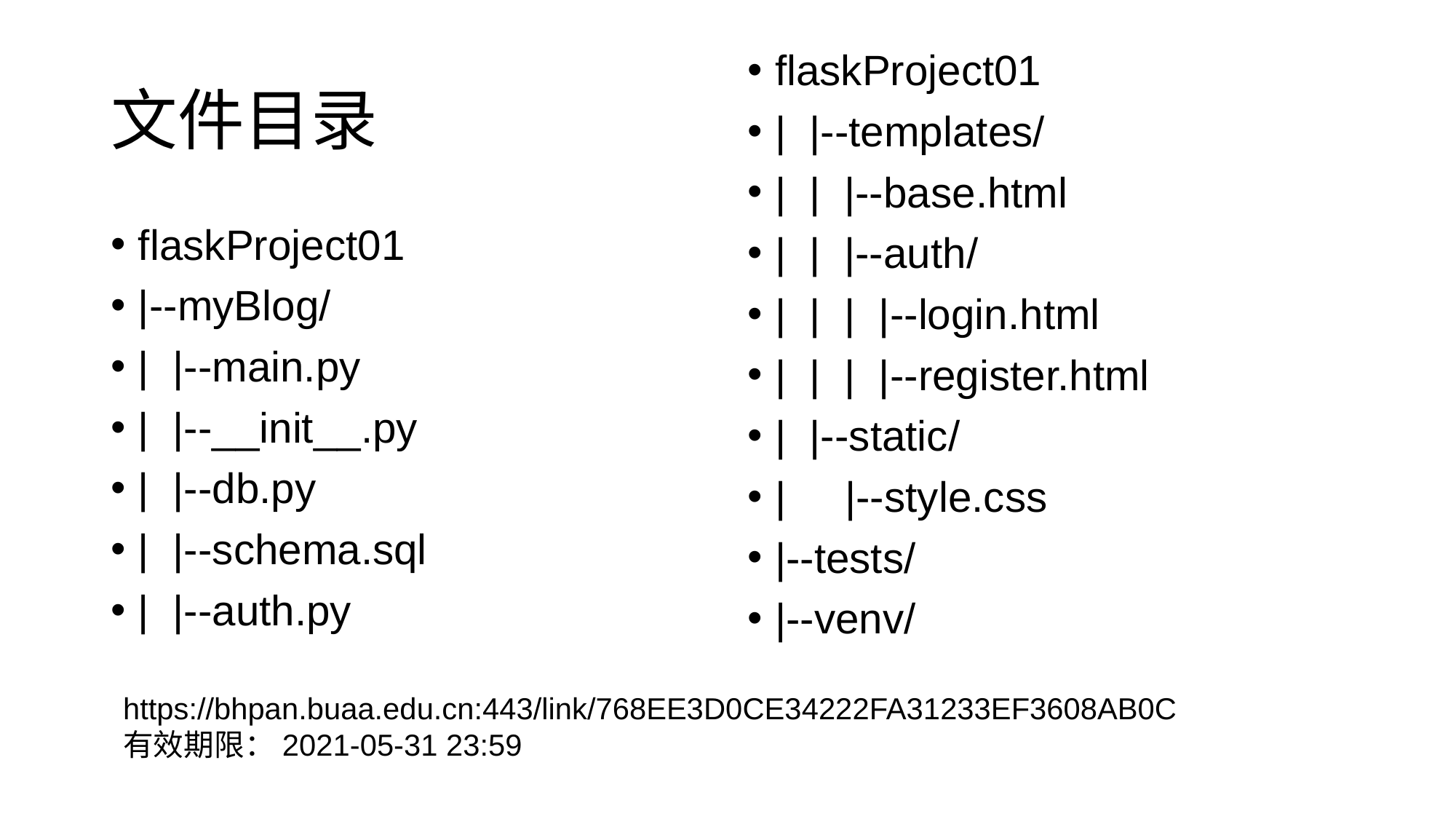

# 文件目录
flaskProject01
|  |--templates/
|  |  |--base.html
|  |  |--auth/
|  |  |  |--login.html
|  |  |  |--register.html
|  |--static/
|     |--style.css
|--tests/
|--venv/

flaskProject01
|--myBlog/
|  |--main.py
|  |--__init__.py
|  |--db.py
|  |--schema.sql
|  |--auth.py

https://bhpan.buaa.edu.cn:443/link/768EE3D0CE34222FA31233EF3608AB0C
有效期限：2021-05-31 23:59